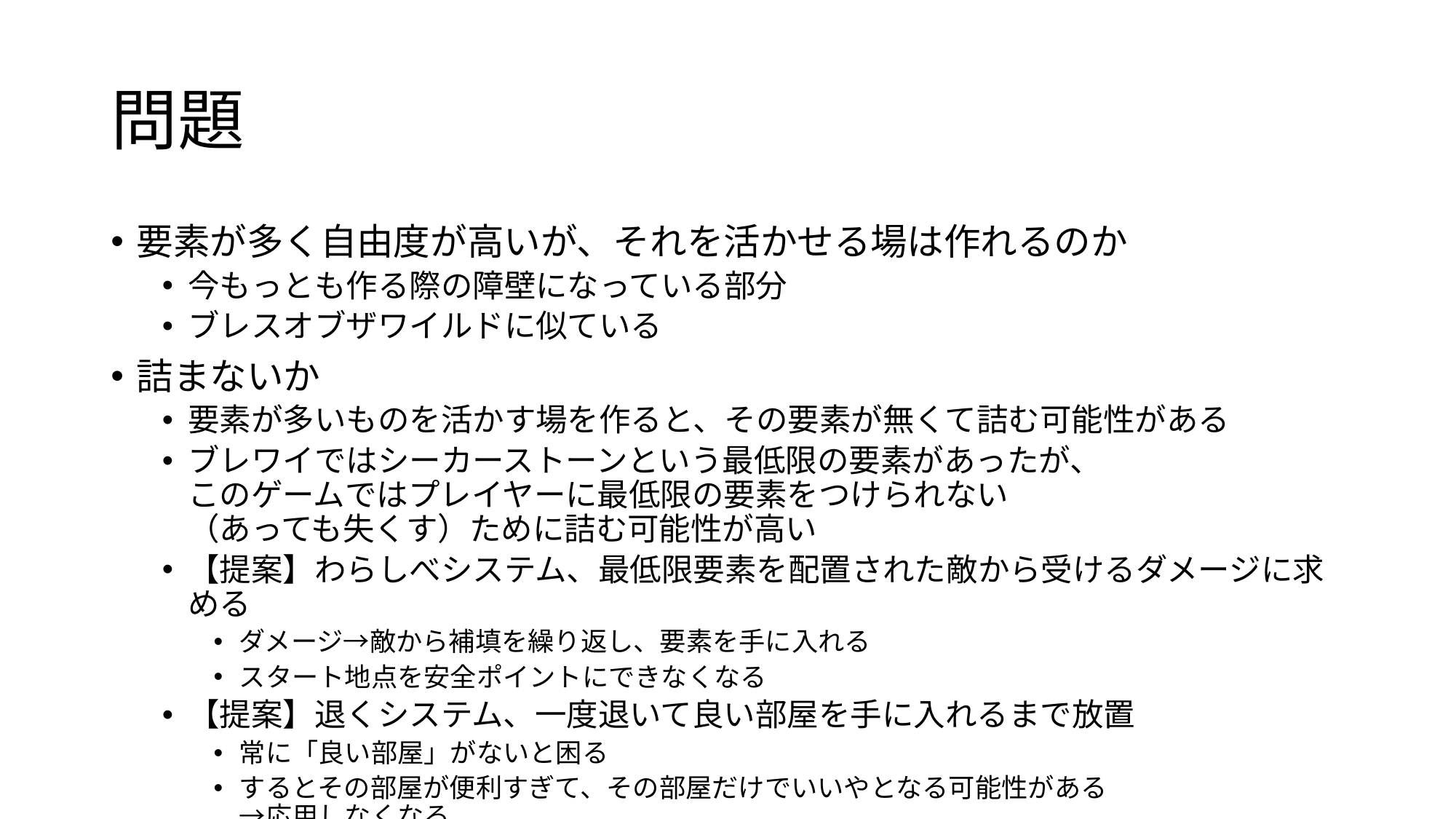

# 問題
要素が多く自由度が高いが、それを活かせる場は作れるのか
今もっとも作る際の障壁になっている部分
ブレスオブザワイルドに似ている
詰まないか
要素が多いものを活かす場を作ると、その要素が無くて詰む可能性がある
ブレワイではシーカーストーンという最低限の要素があったが、
このゲームではプレイヤーに最低限の要素をつけられない
（あっても失くす）ために詰む可能性が高い
【提案】わらしべシステム、最低限要素を配置された敵から受けるダメージに求める
ダメージ→敵から補填を繰り返し、要素を手に入れる
スタート地点を安全ポイントにできなくなる
【提案】退くシステム、一度退いて良い部屋を手に入れるまで放置
常に「良い部屋」がないと困る
するとその部屋が便利すぎて、その部屋だけでいいやとなる可能性がある
→応用しなくなる